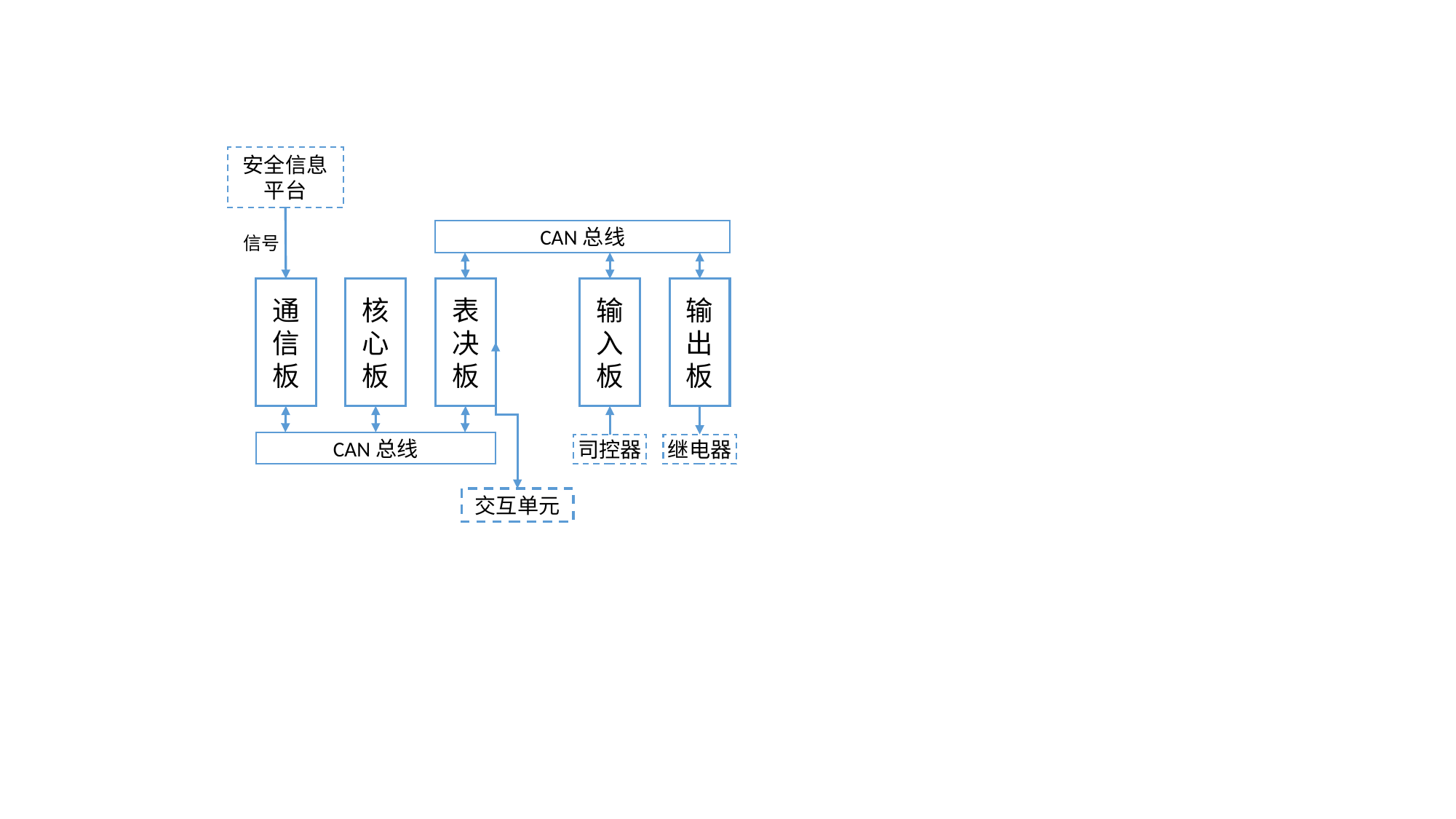

安全信息平台
CAN总线
信号
通信板
核心板
表决板
输入板
输出板
CAN总线
司控器
继电器
交互单元